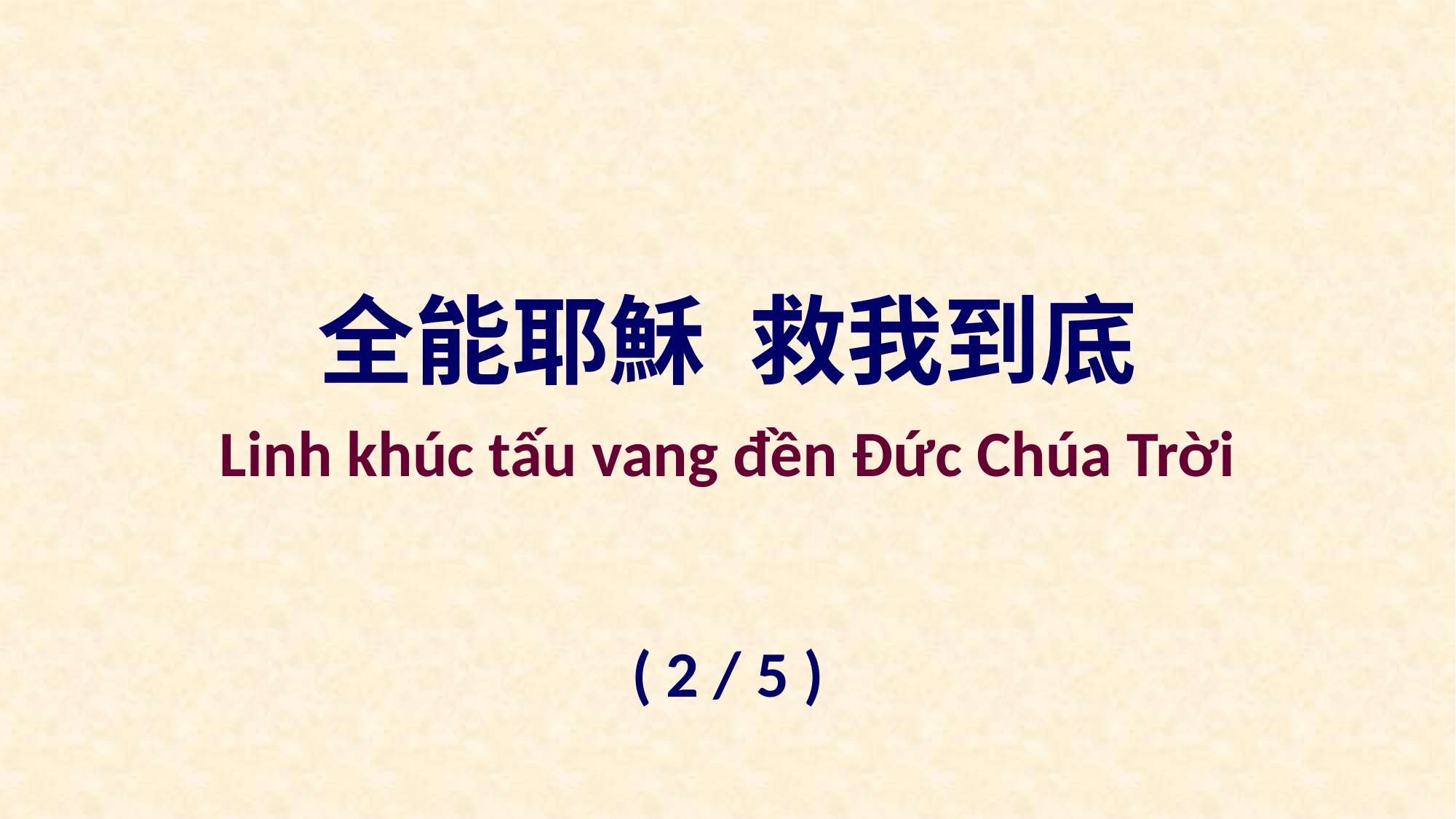

全能耶穌  救我到底
Linh khúc tấu vang đền Đức Chúa Trời
( 2 / 5 )